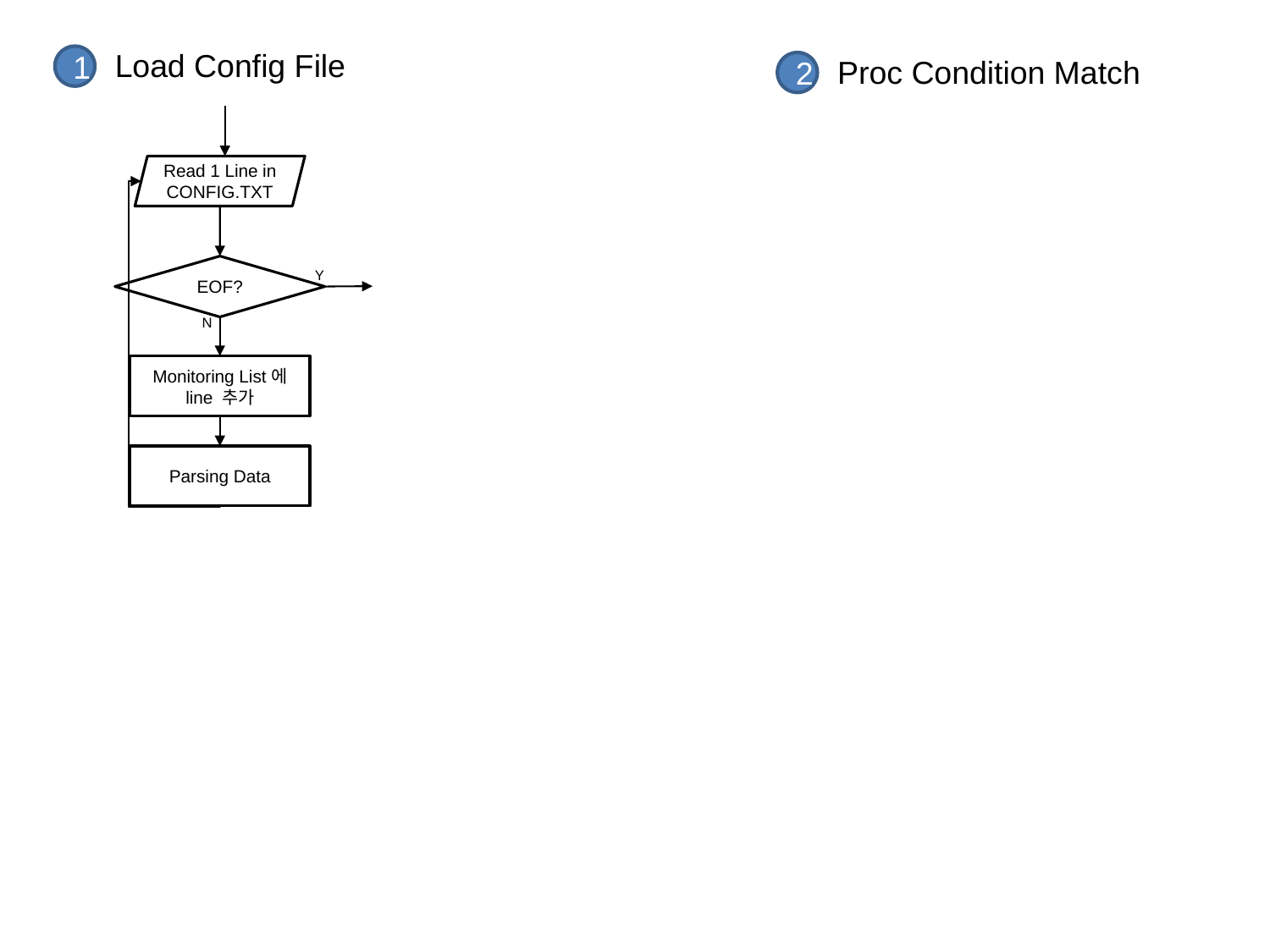

Load Config File
1
Proc Condition Match
2
Read 1 Line in
CONFIG.TXT
EOF?
Y
N
Monitoring List에 line 추가
Parsing Data